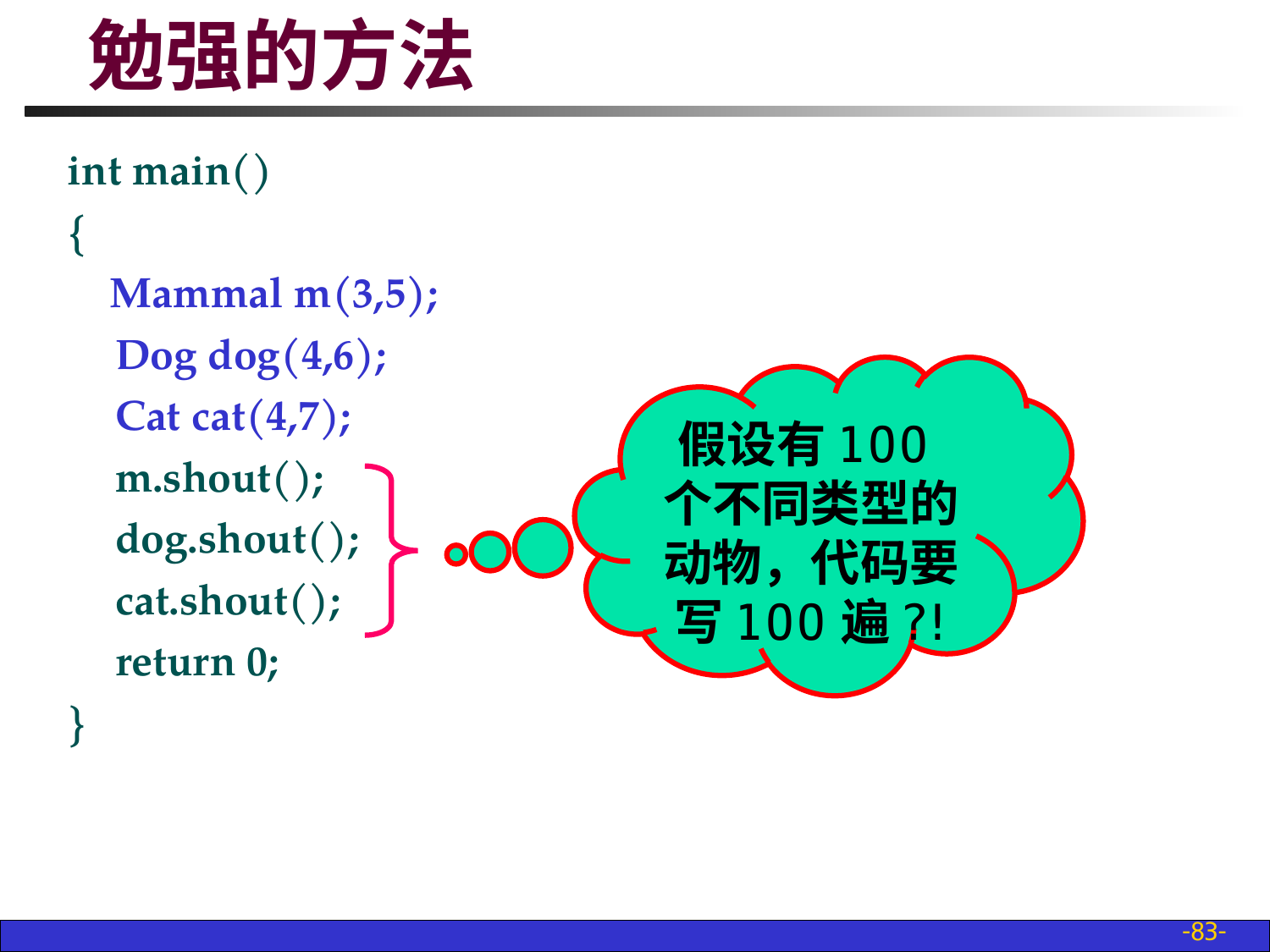

# 勉强的方法
int main()
{
    Mammal m(3,5);
	Dog dog(4,6);
	Cat cat(4,7);
	m.shout();
	dog.shout();
	cat.shout();
	return 0;
}
假设有100个不同类型的动物，代码要写100遍?!

-83-